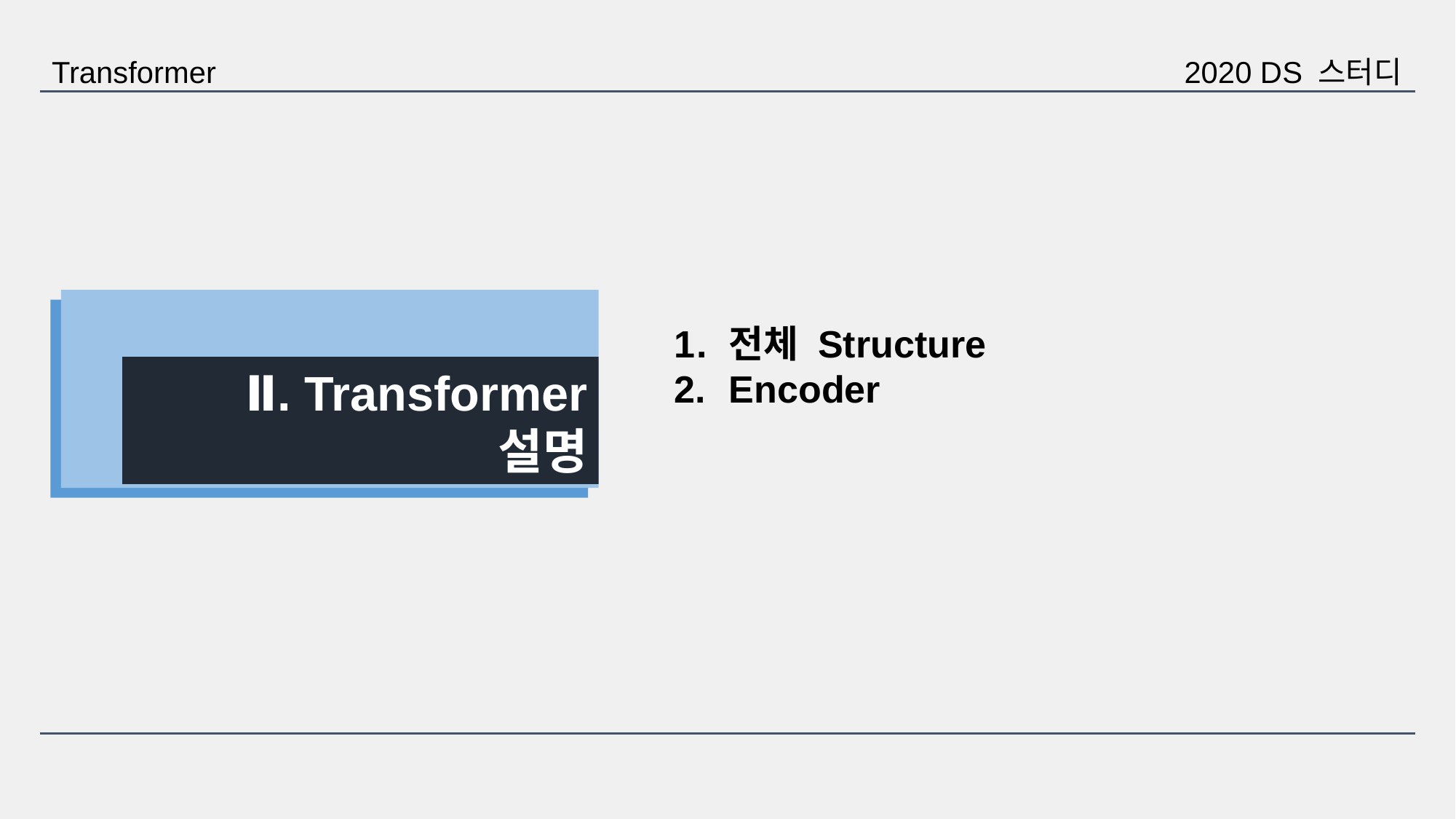

2020 DS 스터디
Transformer

Ⅱ. Transformer 설명
전체 Structure
Encoder